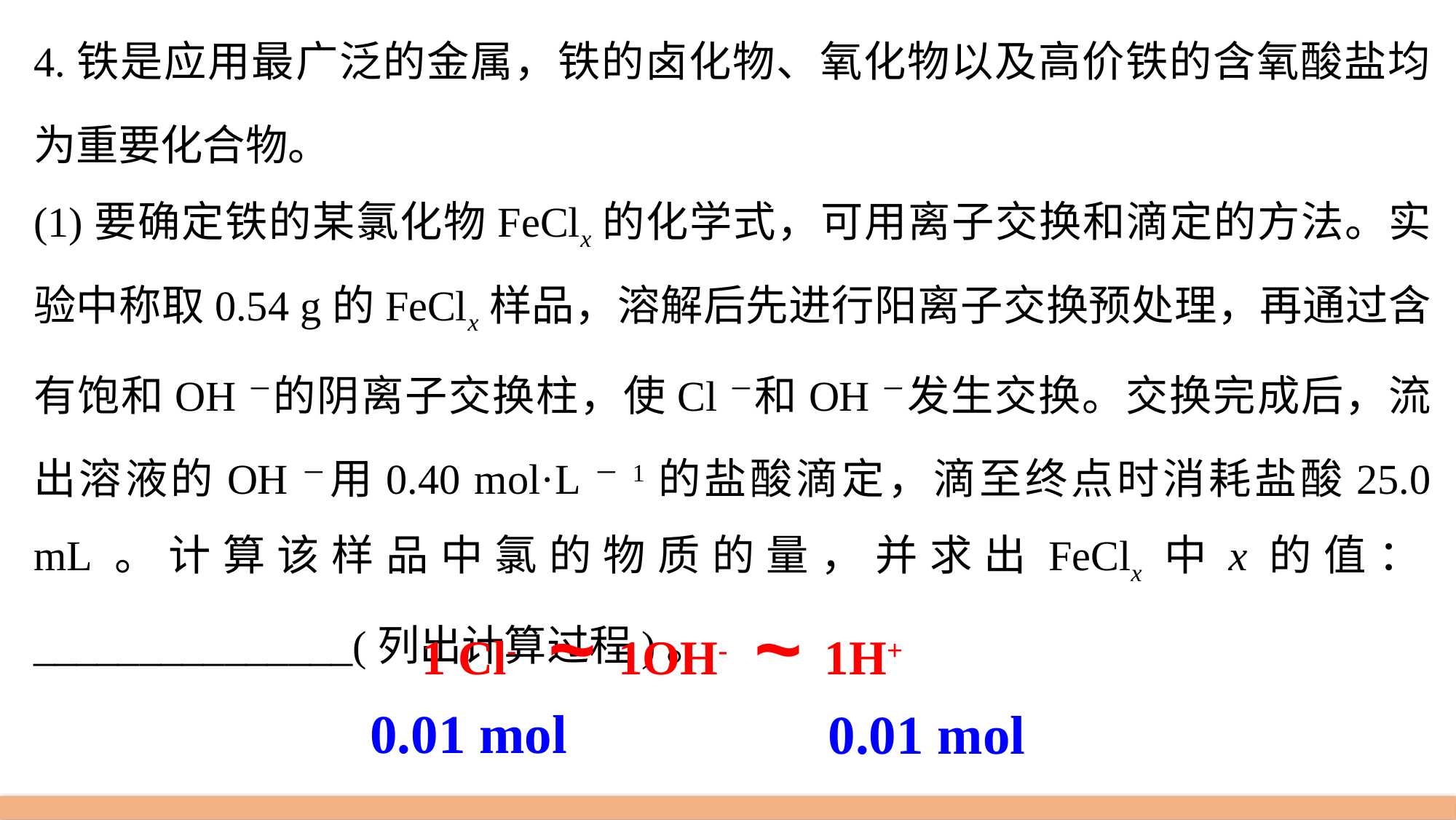

4.铁是应用最广泛的金属，铁的卤化物、氧化物以及高价铁的含氧酸盐均为重要化合物。
(1)要确定铁的某氯化物FeClx的化学式，可用离子交换和滴定的方法。实验中称取0.54 g的FeClx样品，溶解后先进行阳离子交换预处理，再通过含有饱和OH－的阴离子交换柱，使Cl－和OH－发生交换。交换完成后，流出溶液的OH－用0.40 mol·L－1的盐酸滴定，滴至终点时消耗盐酸25.0 mL。计算该样品中氯的物质的量，并求出FeClx中x的值：_______________(列出计算过程)。
~
~
1 Cl-
1OH-
1H+
0.01 mol
0.01 mol